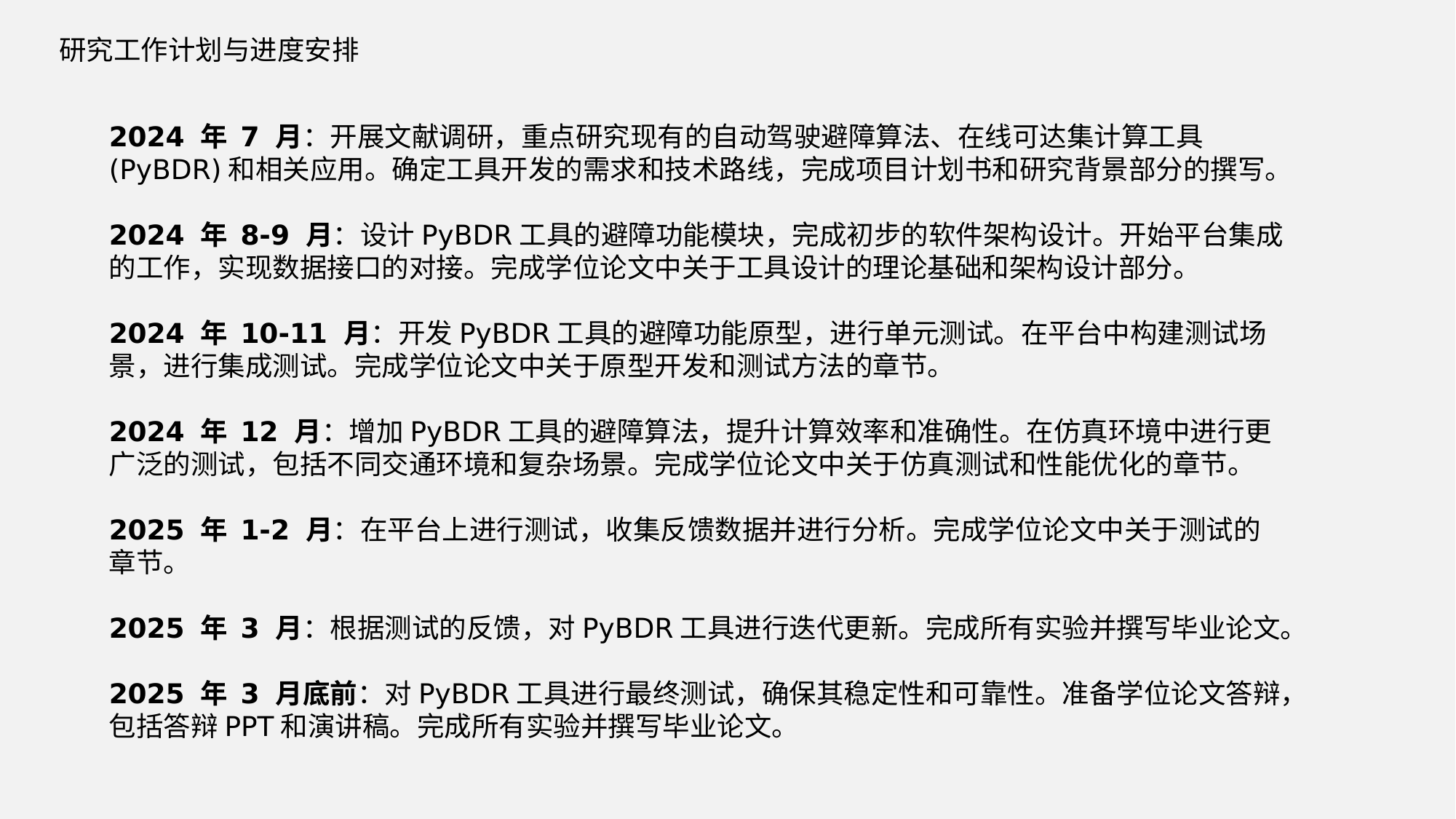

研究工作计划与进度安排
2024 年 7 月：开展文献调研，重点研究现有的自动驾驶避障算法、在线可达集计算工具(PyBDR)和相关应用。确定工具开发的需求和技术路线，完成项目计划书和研究背景部分的撰写。

2024 年 8-9 月：设计PyBDR工具的避障功能模块，完成初步的软件架构设计。开始平台集成的工作，实现数据接口的对接。完成学位论文中关于工具设计的理论基础和架构设计部分。

2024 年 10-11 月：开发PyBDR工具的避障功能原型，进行单元测试。在平台中构建测试场景，进行集成测试。完成学位论文中关于原型开发和测试方法的章节。

2024 年 12 月：增加PyBDR工具的避障算法，提升计算效率和准确性。在仿真环境中进行更广泛的测试，包括不同交通环境和复杂场景。完成学位论文中关于仿真测试和性能优化的章节。

2025 年 1-2 月：在平台上进行测试，收集反馈数据并进行分析。完成学位论文中关于测试的章节。

2025 年 3 月：根据测试的反馈，对PyBDR工具进行迭代更新。完成所有实验并撰写毕业论文。

2025 年 3 月底前：对PyBDR工具进行最终测试，确保其稳定性和可靠性。准备学位论文答辩，包括答辩PPT和演讲稿。完成所有实验并撰写毕业论文。